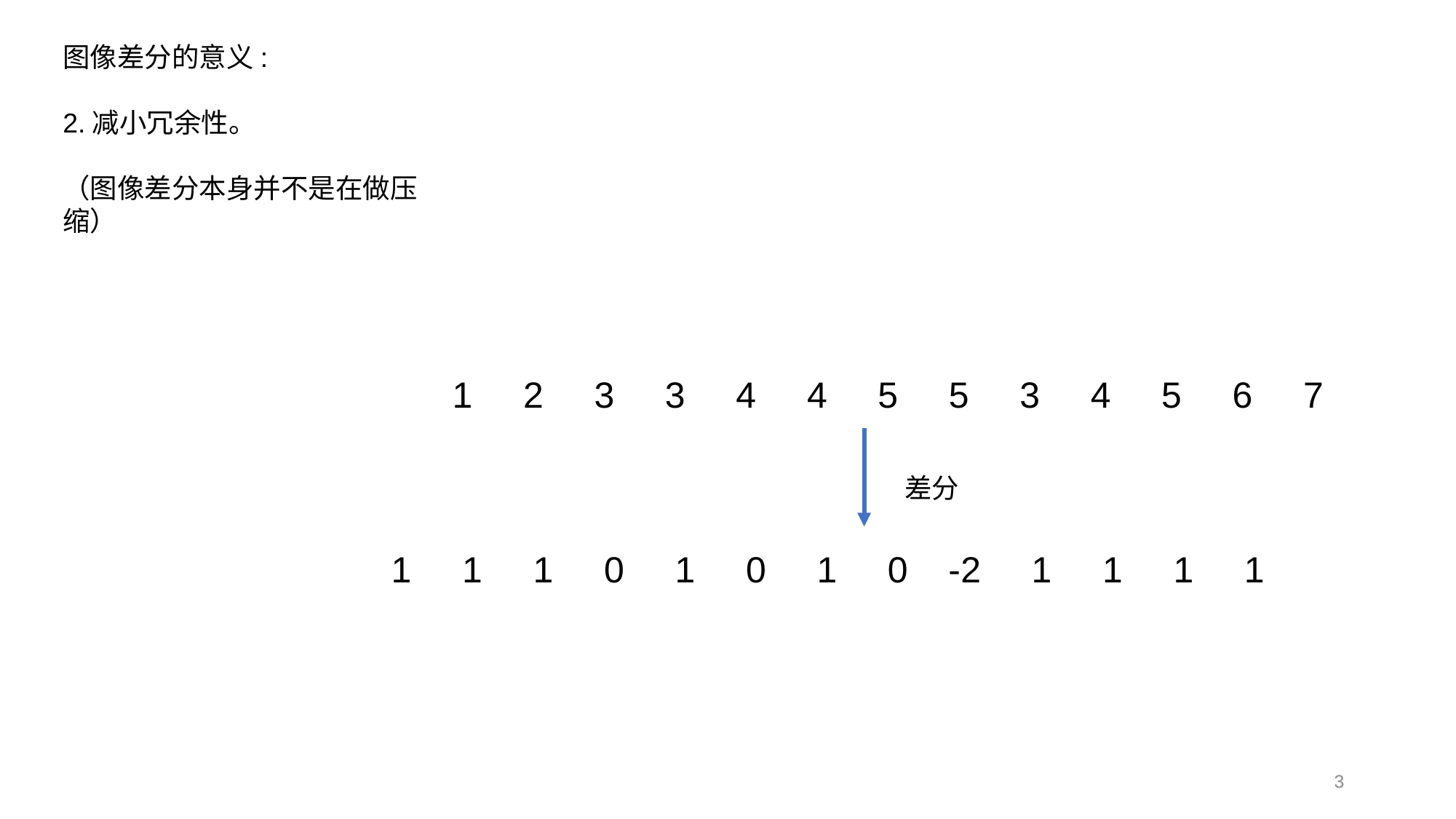

图像差分的意义:

2.减小冗余性。

（图像差分本身并不是在做压缩）
       1     2     3     3     4     4     5     5     3     4     5     6     7

 1     1     1     0     1     0     1     0    -2     1     1     1     1
差分
3